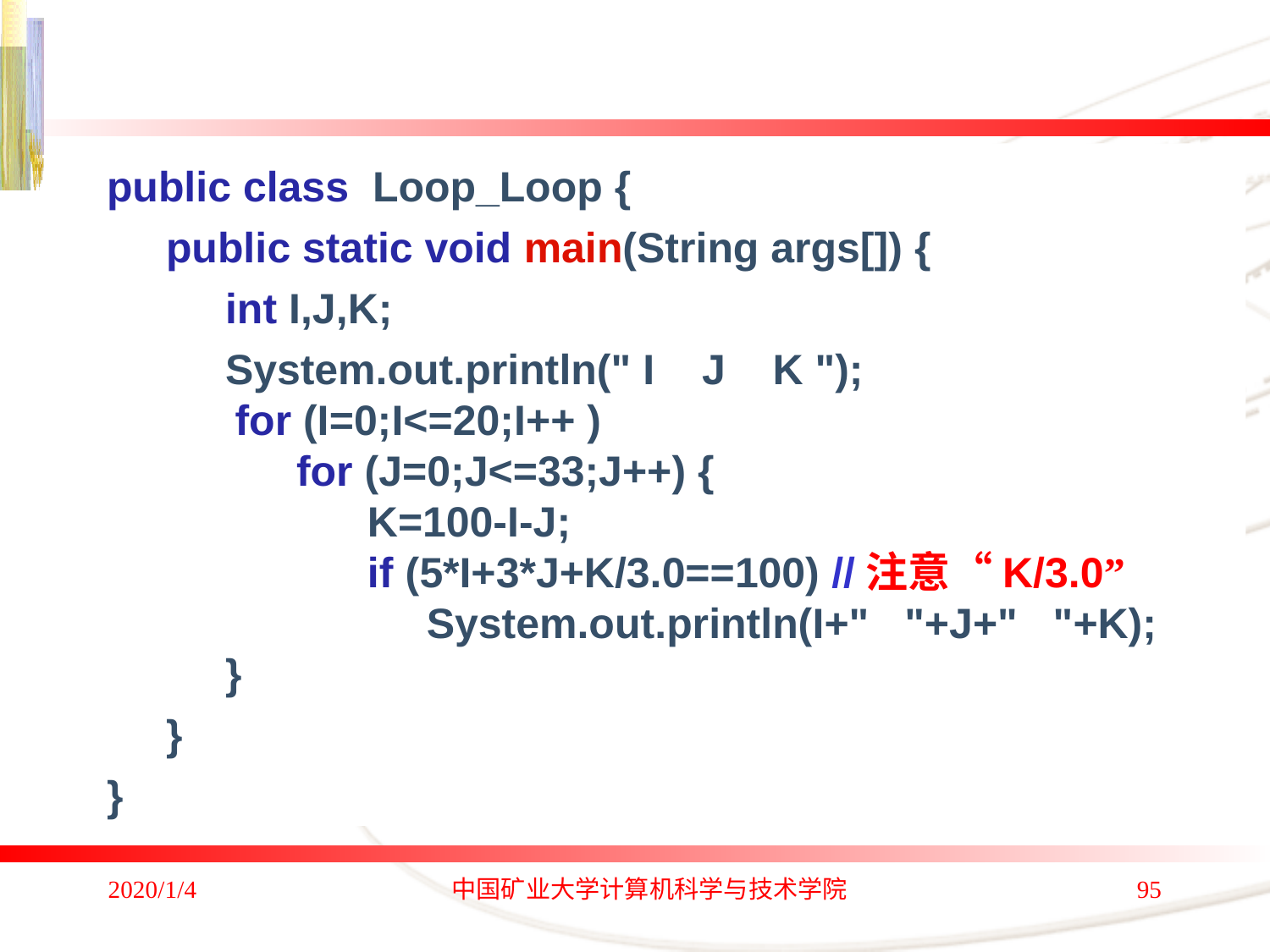

public class  Loop_Loop {
     public static void main(String args[]) {
          int I,J,K;
          System.out.println(" I    J    K ");
                       for (I=0;I<=20;I++ )
                for (J=0;J<=33;J++) {
                      K=100-I-J;
                      if (5*I+3*J+K/3.0==100) //注意“K/3.0”
                           System.out.println(I+"   "+J+"   "+K);
          }
     }
}
2020/1/4
中国矿业大学计算机科学与技术学院
95